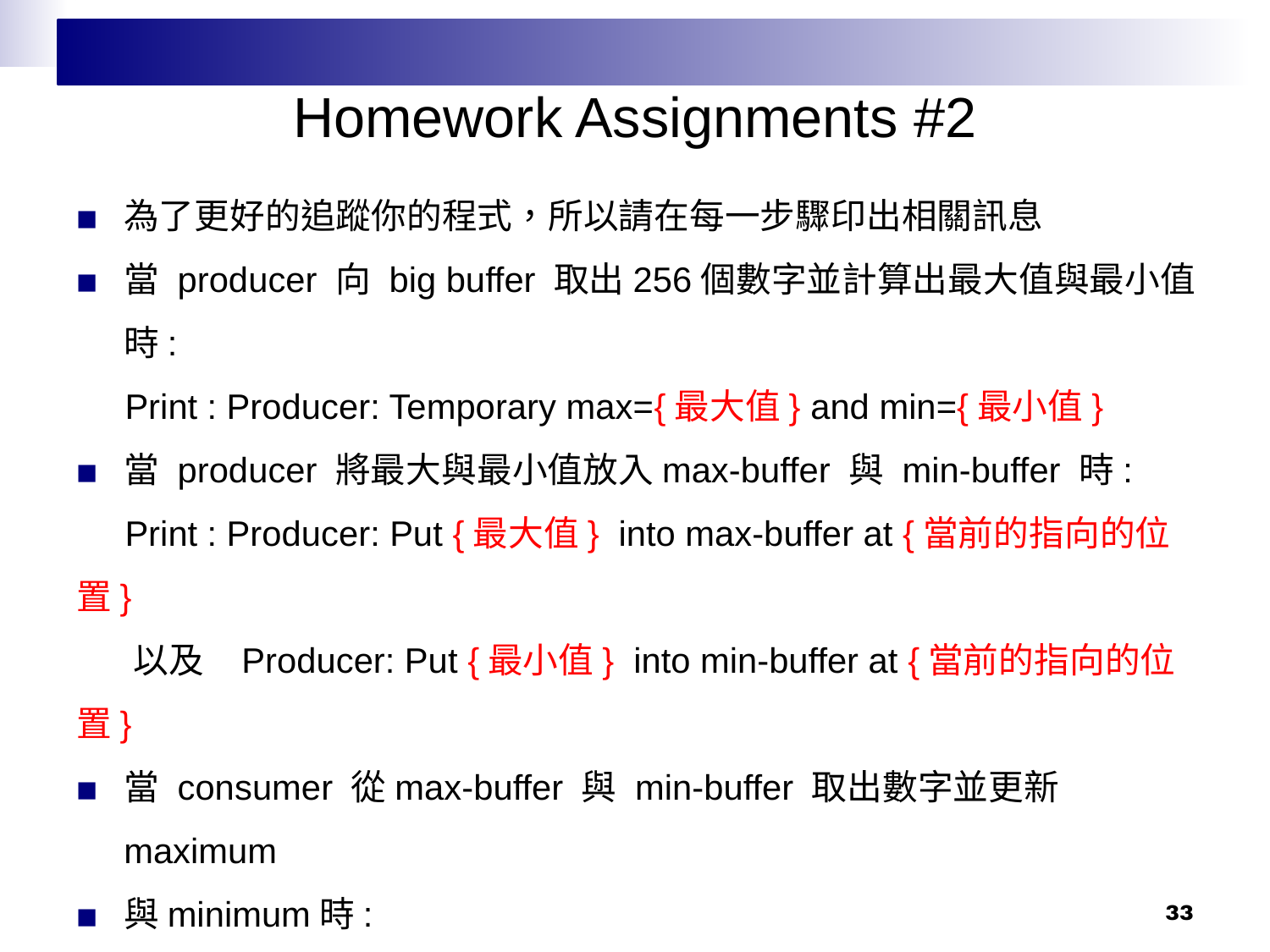

# Homework Assignments #2
為了更好的追蹤你的程式，所以請在每一步驟印出相關訊息
當 producer 向 big buffer 取出256個數字並計算出最大值與最小值時:
     Print : Producer: Temporary max={最大值} and min={最小值}
當 producer 將最大與最小值放入max-buffer 與 min-buffer 時:
     Print : Producer: Put {最大值}  into max-buffer at {當前的指向的位置}
     以及   Producer: Put {最小值}  into min-buffer at {當前的指向的位置}
當 consumer 從max-buffer 與 min-buffer 取出數字並更新maximum
與minimum時:
     Print : Consumer: Updated! maximum= {最大值}
     或是   Consumer: Updated! minimum= {最小值}
程式運算完成後，請印出:
     Print : Success! maximum= {最大值} and minimum= {最小值}

33